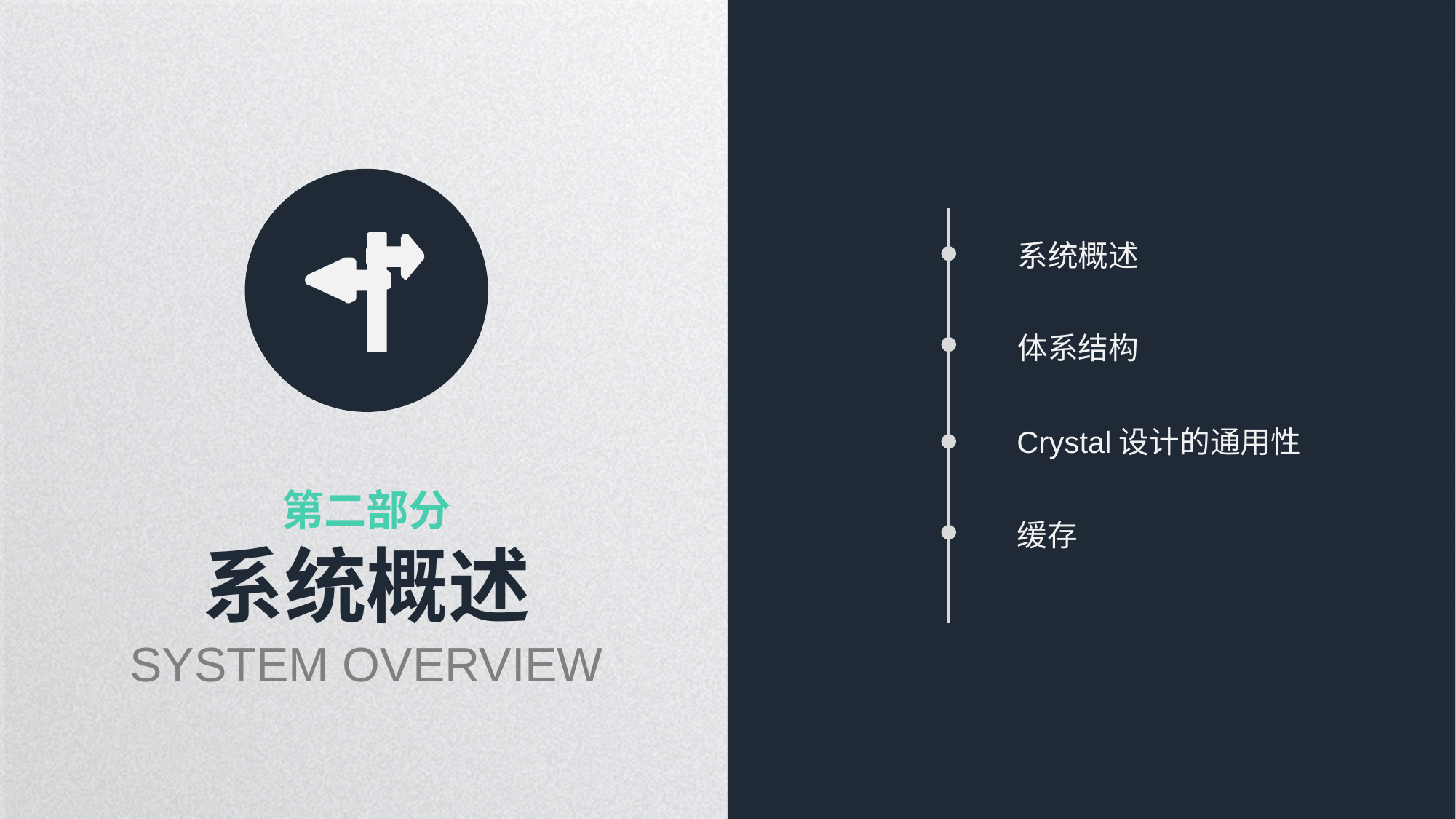

系统概述
体系结构
Crystal设计的通用性
第二部分
缓存
系统概述
SYSTEM OVERVIEW
延时符